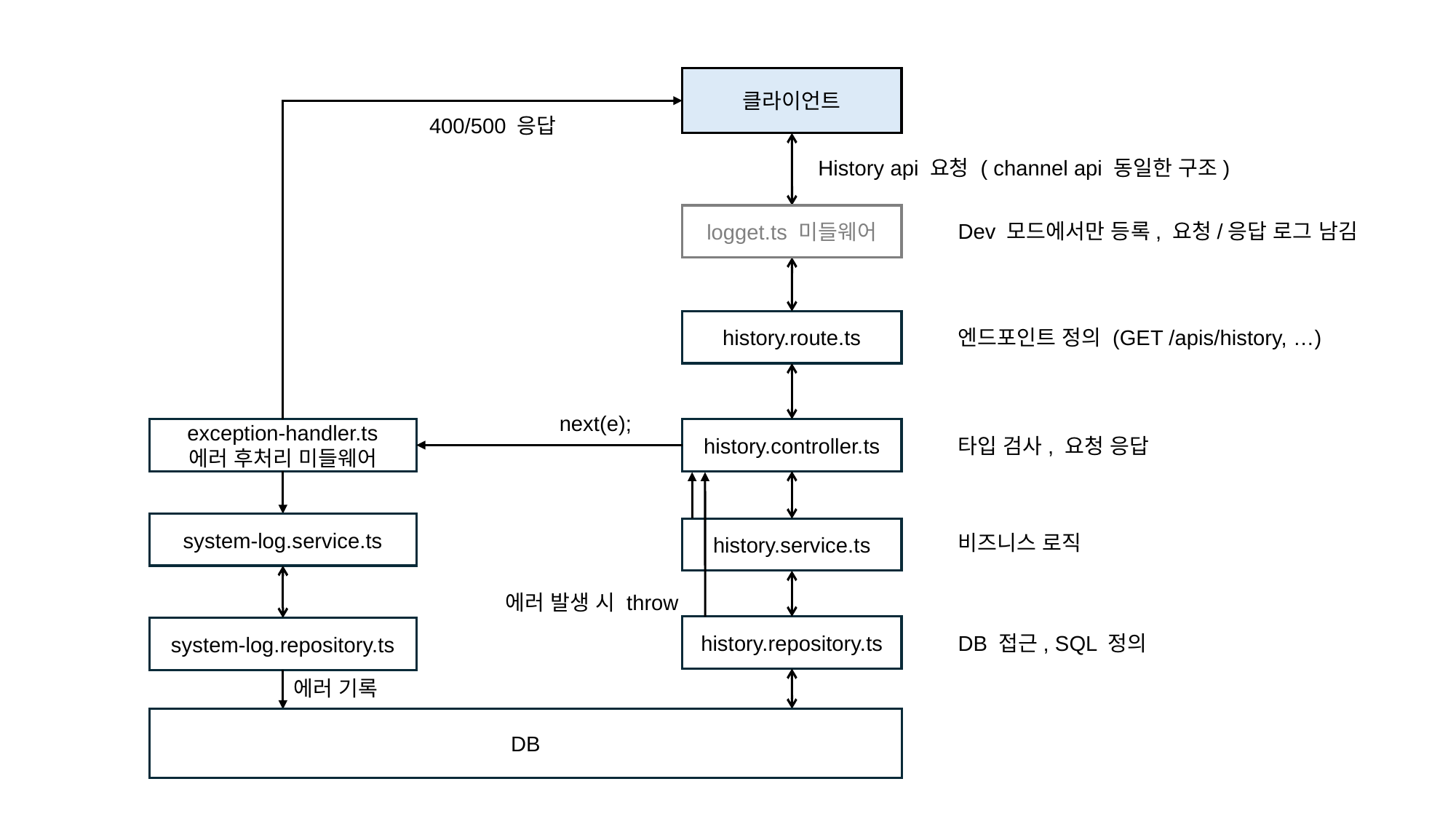

클라이언트
400/500 응답
History api 요청 ( channel api 동일한 구조)
Dev 모드에서만 등록, 요청/응답 로그 남김
logget.ts 미들웨어
history.route.ts
엔드포인트 정의 (GET /apis/history, …)
next(e);
exception-handler.ts
에러 후처리 미들웨어
타입 검사, 요청 응답
history.controller.ts
system-log.service.ts
비즈니스 로직
history.service.ts
에러 발생 시 throw
history.repository.ts
DB 접근, SQL 정의
system-log.repository.ts
에러 기록
DB